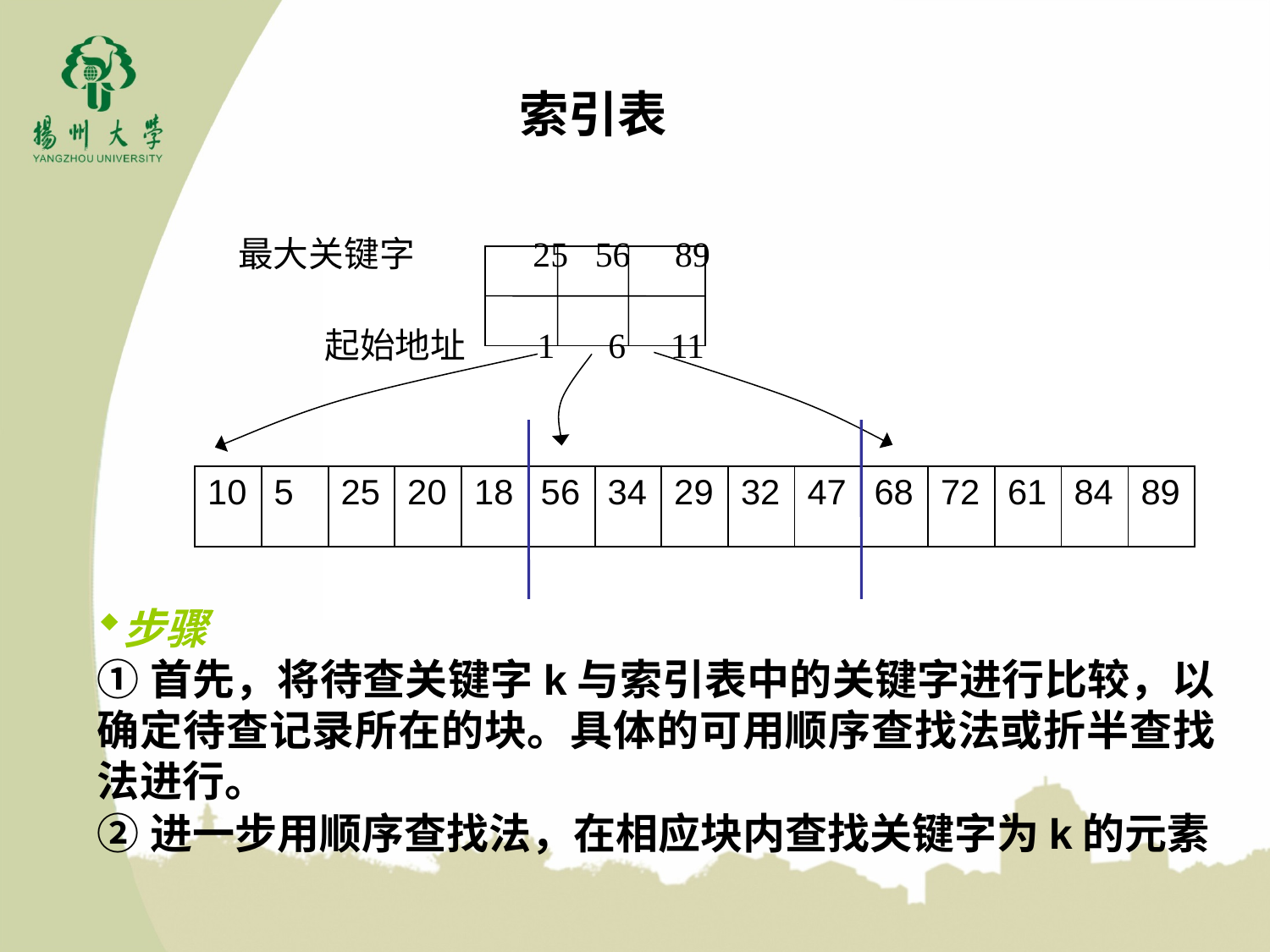

索引表
最大关键字              25   56     89
          起始地址        1      6     11

| 10 | 5 | 25 | 20 | 18 | 56 | 34 | 29 | 32 | 47 | 68 | 72 | 61 | 84 | 89 |
| --- | --- | --- | --- | --- | --- | --- | --- | --- | --- | --- | --- | --- | --- | --- |

步骤
①首先，将待查关键字k与索引表中的关键字进行比较，以确定待查记录所在的块。具体的可用顺序查找法或折半查找法进行。
②进一步用顺序查找法，在相应块内查找关键字为k的元素
17